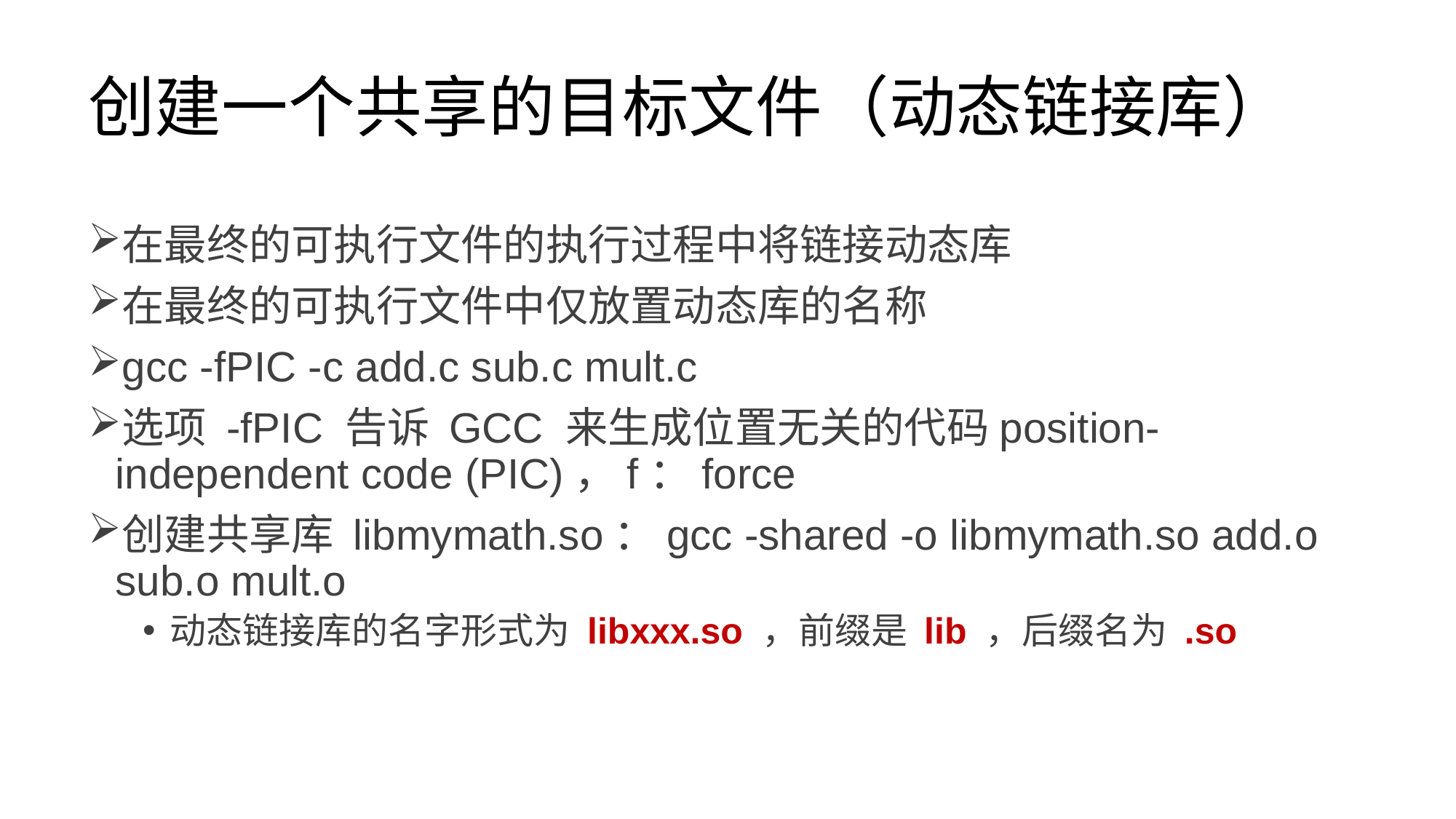

# 创建一个共享的目标文件（动态链接库）
在最终的可执行文件的执行过程中将链接动态库
在最终的可执行文件中仅放置动态库的名称
gcc -fPIC -c add.c sub.c mult.c
选项 -fPIC 告诉 GCC 来生成位置无关的代码position-independent code (PIC)，f：force
创建共享库 libmymath.so：gcc -shared -o libmymath.so add.o sub.o mult.o
动态链接库的名字形式为 libxxx.so ，前缀是 lib ，后缀名为 .so